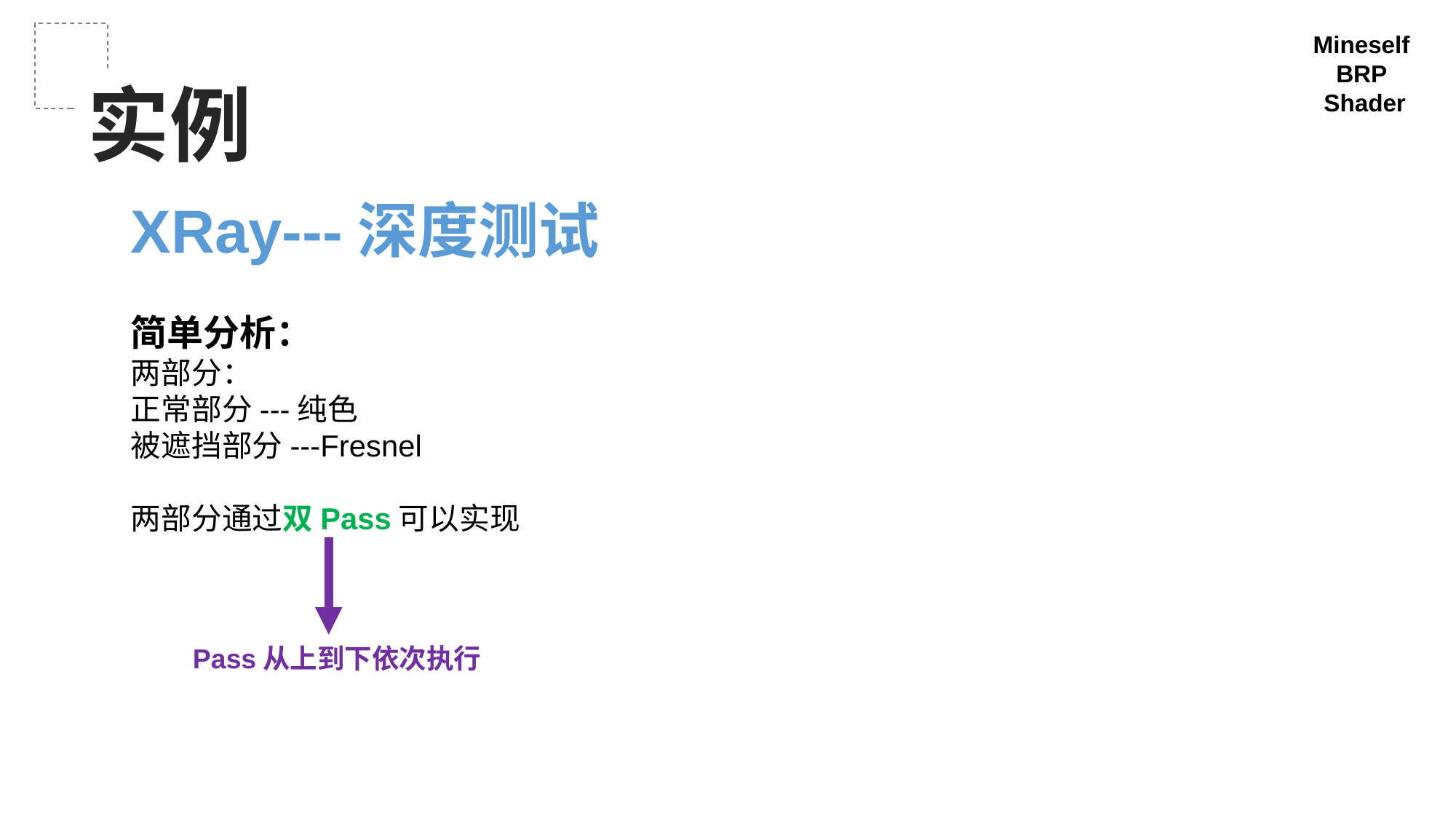

Mineself
BRP
Shader

实例
XRay---深度测试
简单分析：
两部分：
正常部分---纯色
被遮挡部分---Fresnel

两部分通过双Pass可以实现
Pass从上到下依次执行